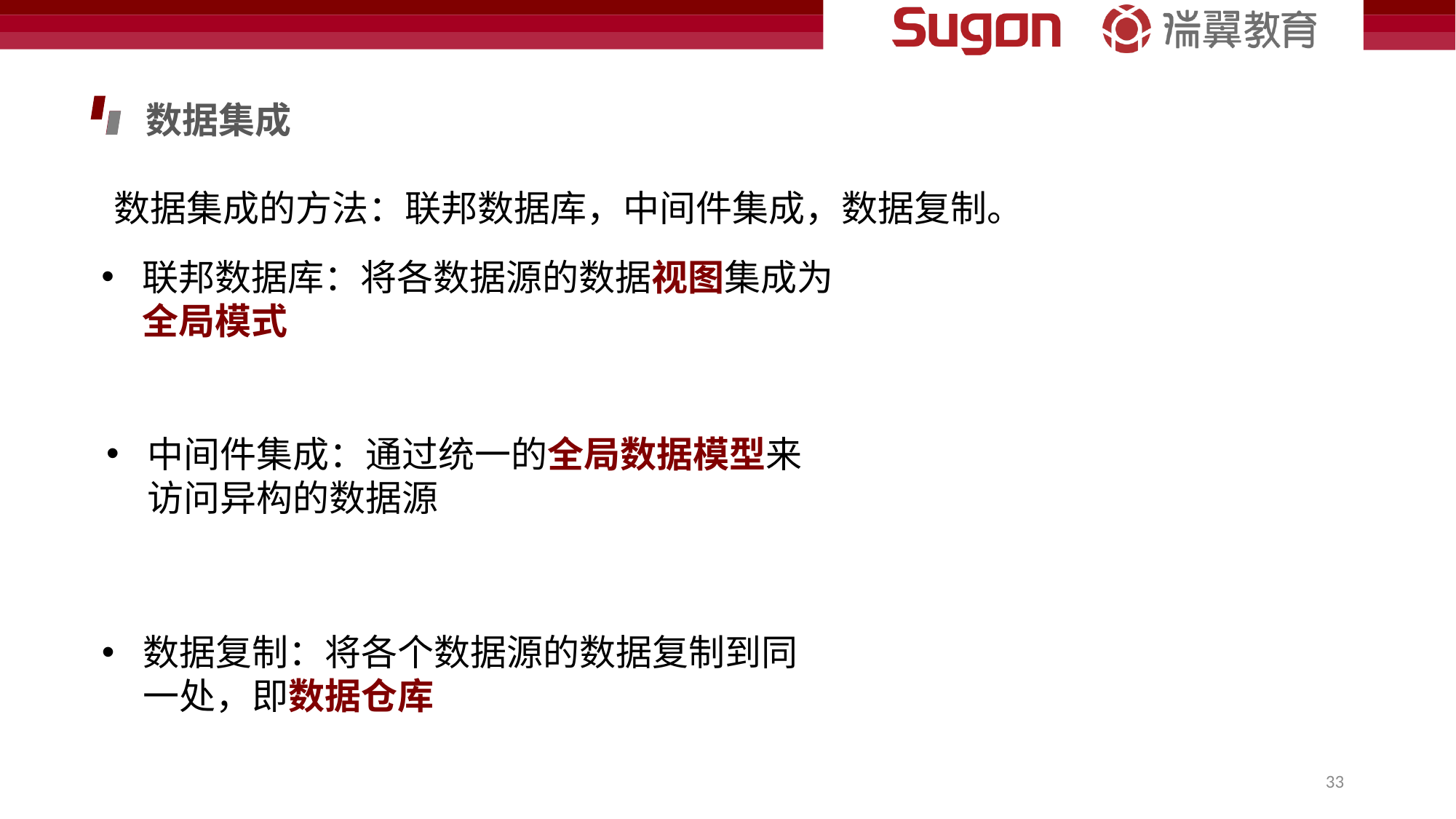

数据集成

数据集成的方法：联邦数据库，中间件集成，数据复制。

联邦数据库：将各数据源的数据视图集成为全局模式
中间件集成：通过统一的全局数据模型来访问异构的数据源

数据复制：将各个数据源的数据复制到同一处，即数据仓库
33